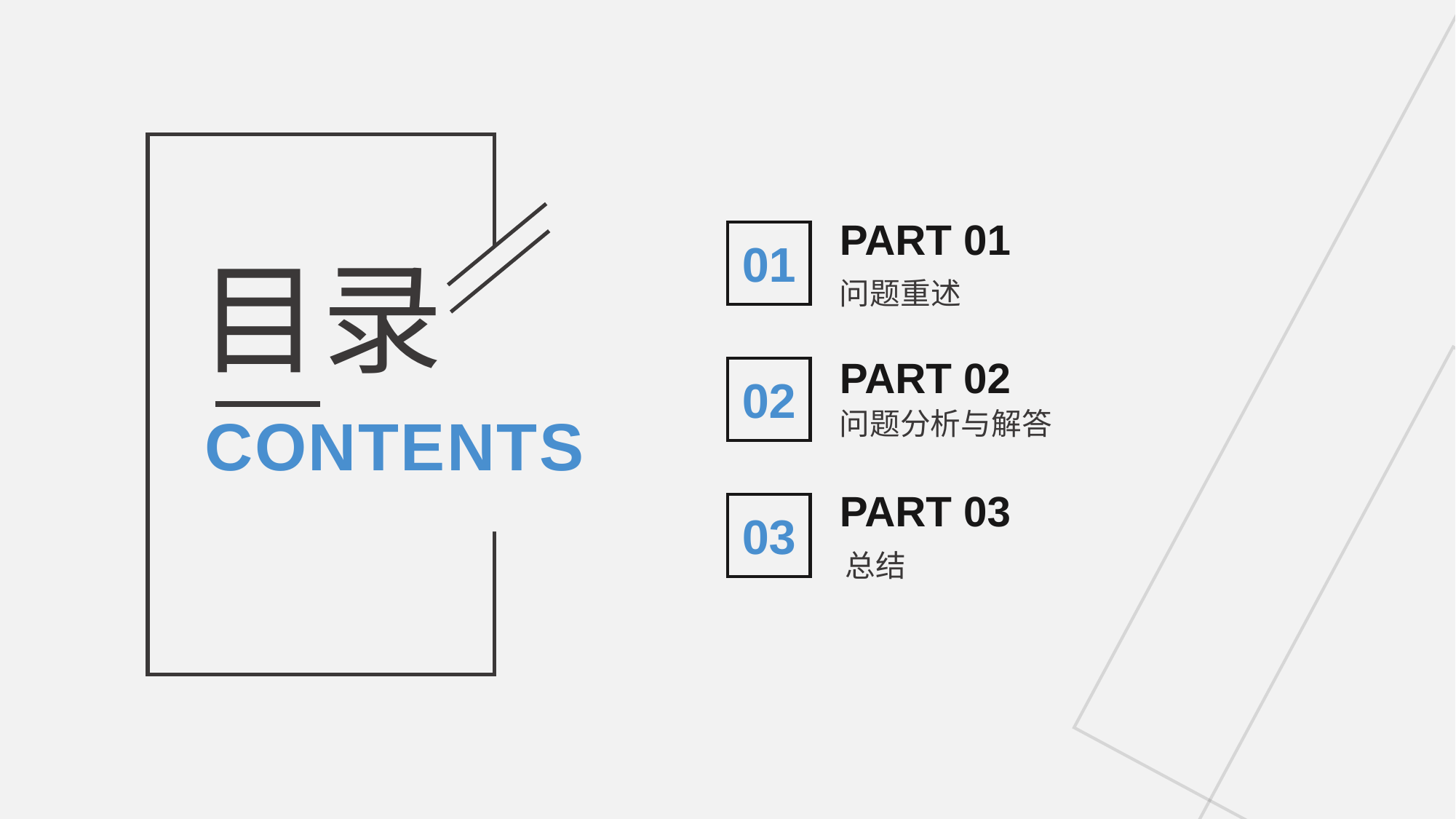

PART 01

01

问题重述
目录
PART 02

02
CONTENTS
问题分析与解答
PART 03

03
总结